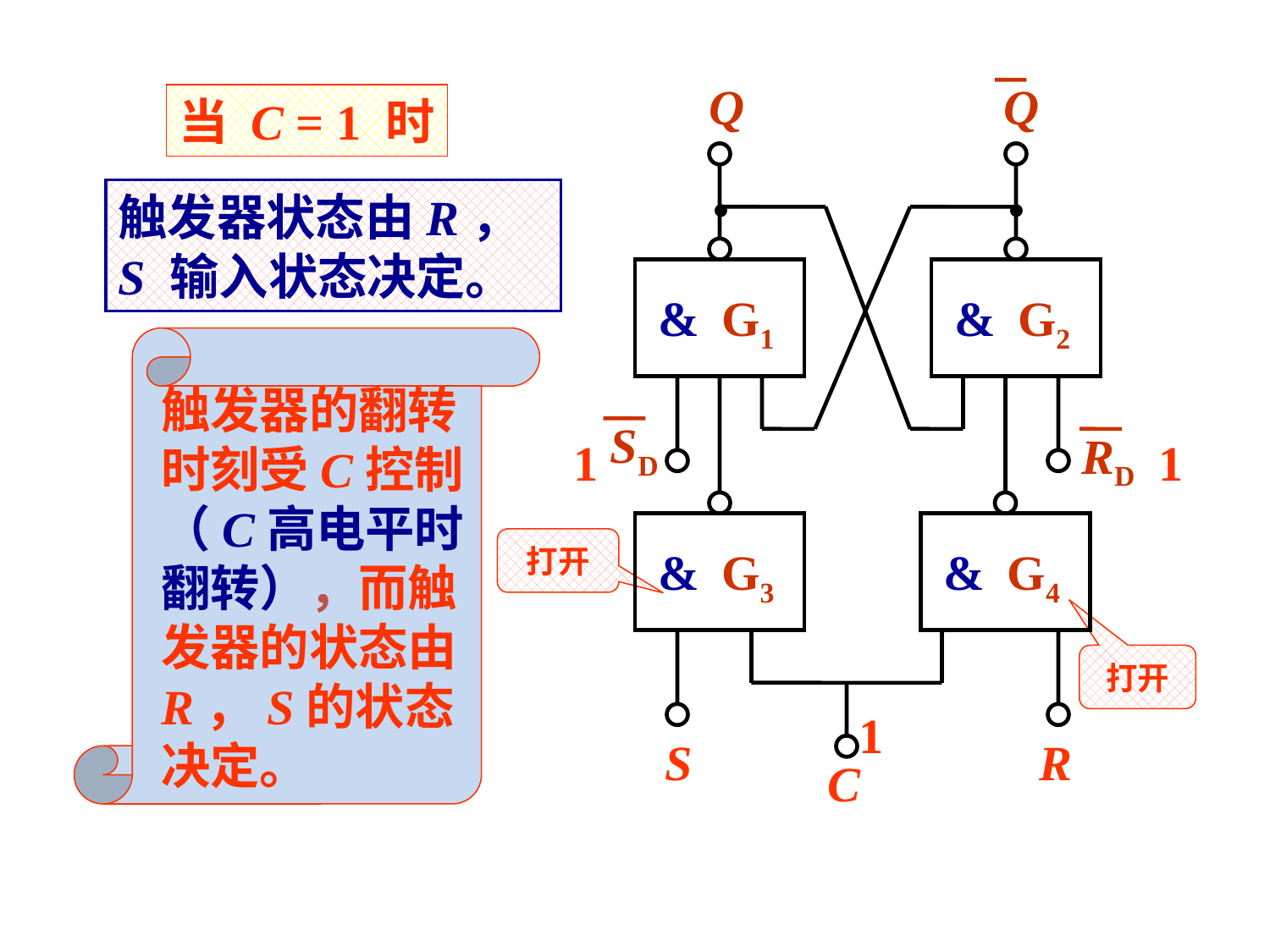

Q
Q

.
.

&
G1
&
G2

SD

RD

&
G3
&
G4

S
R

C
当 C = 1 时
触发器状态由R，S 输入状态决定。

触发器的翻转时刻受C控制（C高电平时翻转），而触发器的状态由R，S的状态决定。
1
1
打开
打开
1